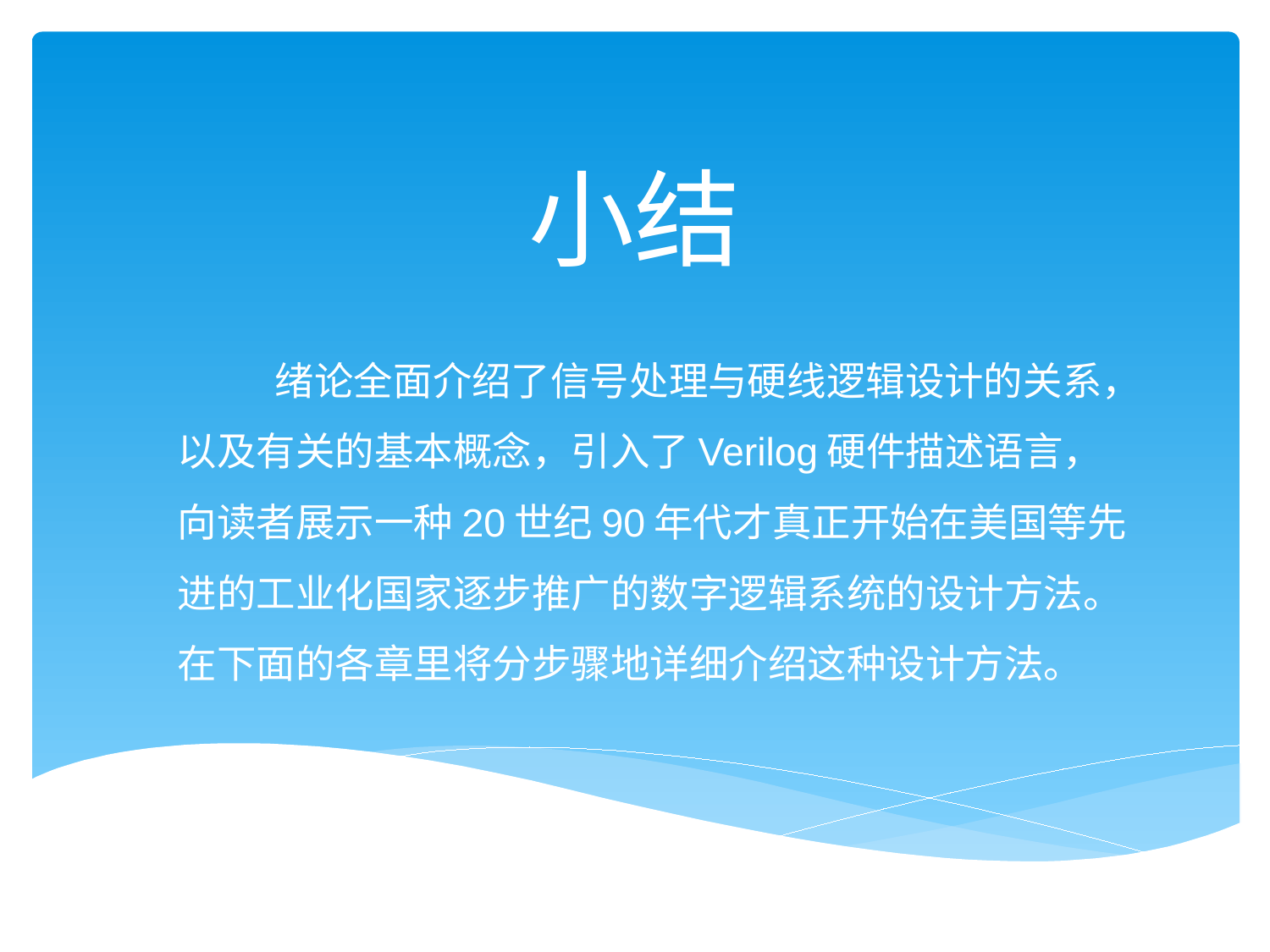

# 小结
          绪论全面介绍了信号处理与硬线逻辑设计的关系，以及有关的基本概念，引入了Verilog硬件描述语言，向读者展示一种20世纪90年代才真正开始在美国等先进的工业化国家逐步推广的数字逻辑系统的设计方法。在下面的各章里将分步骤地详细介绍这种设计方法。